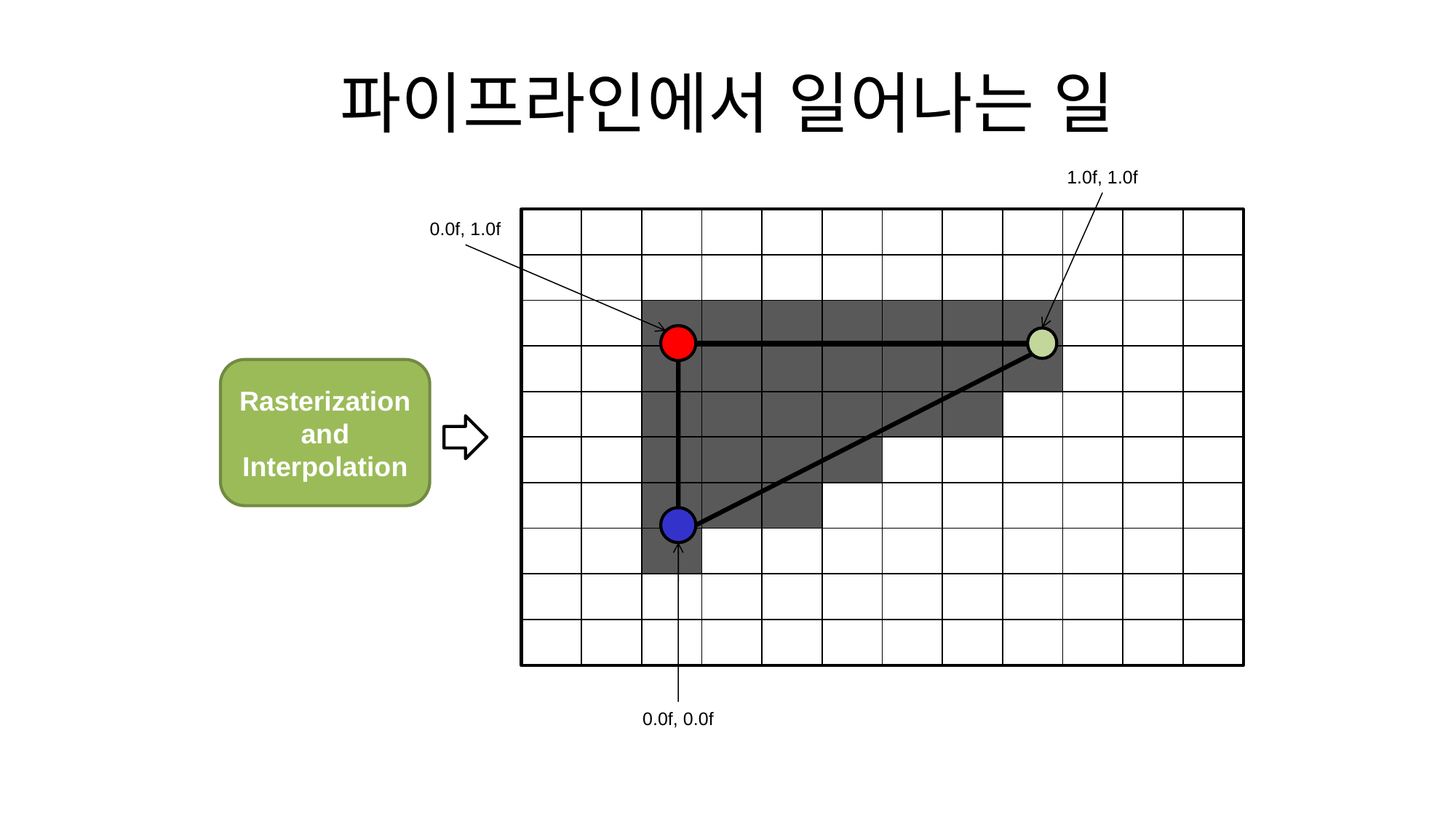

# 파이프라인에서 일어나는 일
1.0f, 1.0f

|  |  |  |  |  |  |  |  |  |  |  |  |
| --- | --- | --- | --- | --- | --- | --- | --- | --- | --- | --- | --- |
|  |  |  |  |  |  |  |  |  |  |  |  |
|  |  |  |  |  |  |  |  |  |  |  |  |
|  |  |  |  |  |  |  |  |  |  |  |  |
|  |  |  |  |  |  |  |  |  |  |  |  |
|  |  |  |  |  |  |  |  |  |  |  |  |
|  |  |  |  |  |  |  |  |  |  |  |  |
|  |  |  |  |  |  |  |  |  |  |  |  |
|  |  |  |  |  |  |  |  |  |  |  |  |
|  |  |  |  |  |  |  |  |  |  |  |  |
0.0f, 1.0f

Rasterization and Interpolation

0.0f, 0.0f